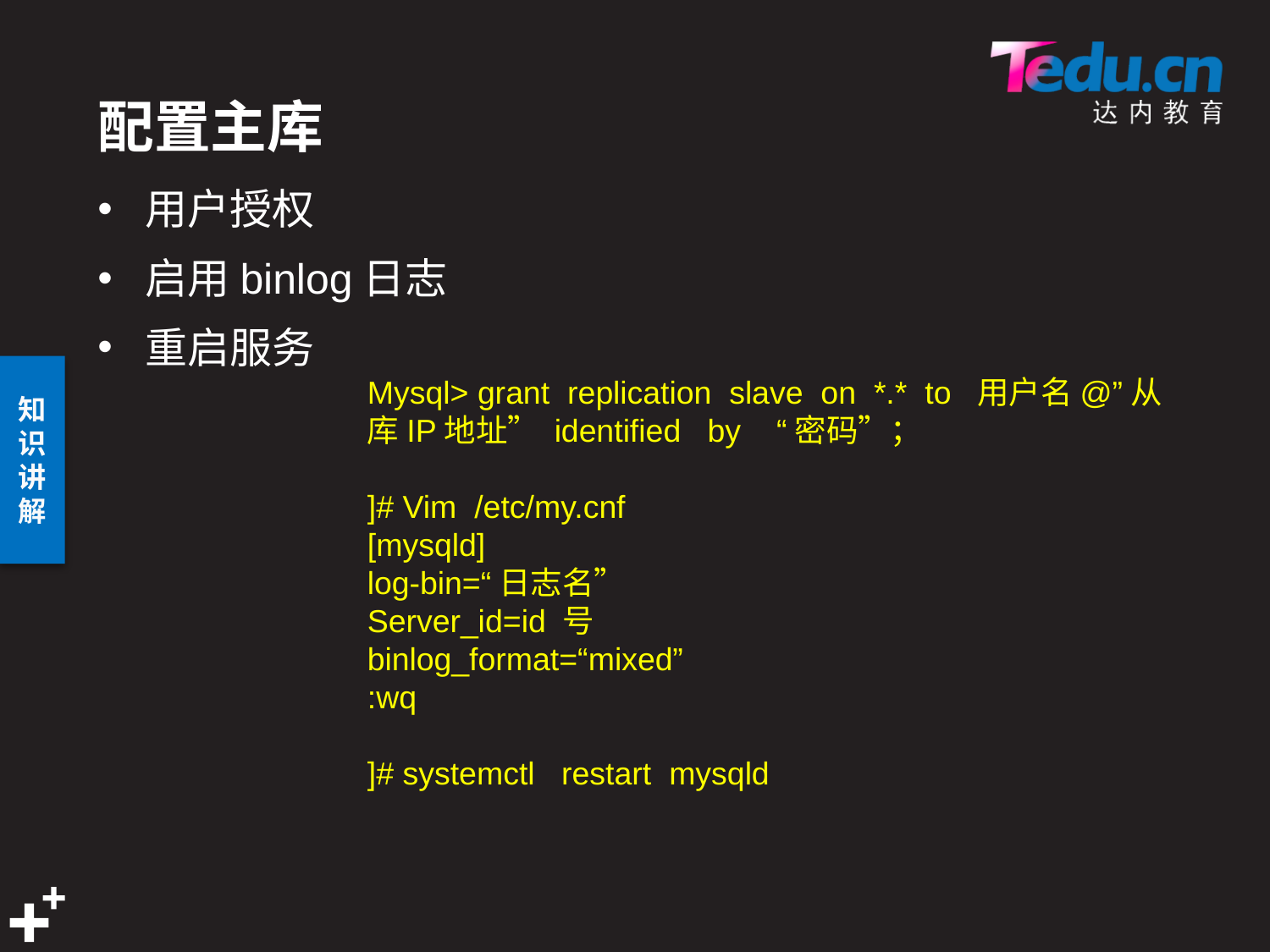

# 配置主库
用户授权
启用binlog日志
重启服务

Mysql> grant  replication  slave  on  *.*  to  用户名@”从库IP地址” identified   by    “密码”；

]# Vim  /etc/my.cnf
[mysqld]
log-bin=“日志名”
Server_id=id 号
binlog_format=“mixed”
:wq

]# systemctl   restart  mysqld